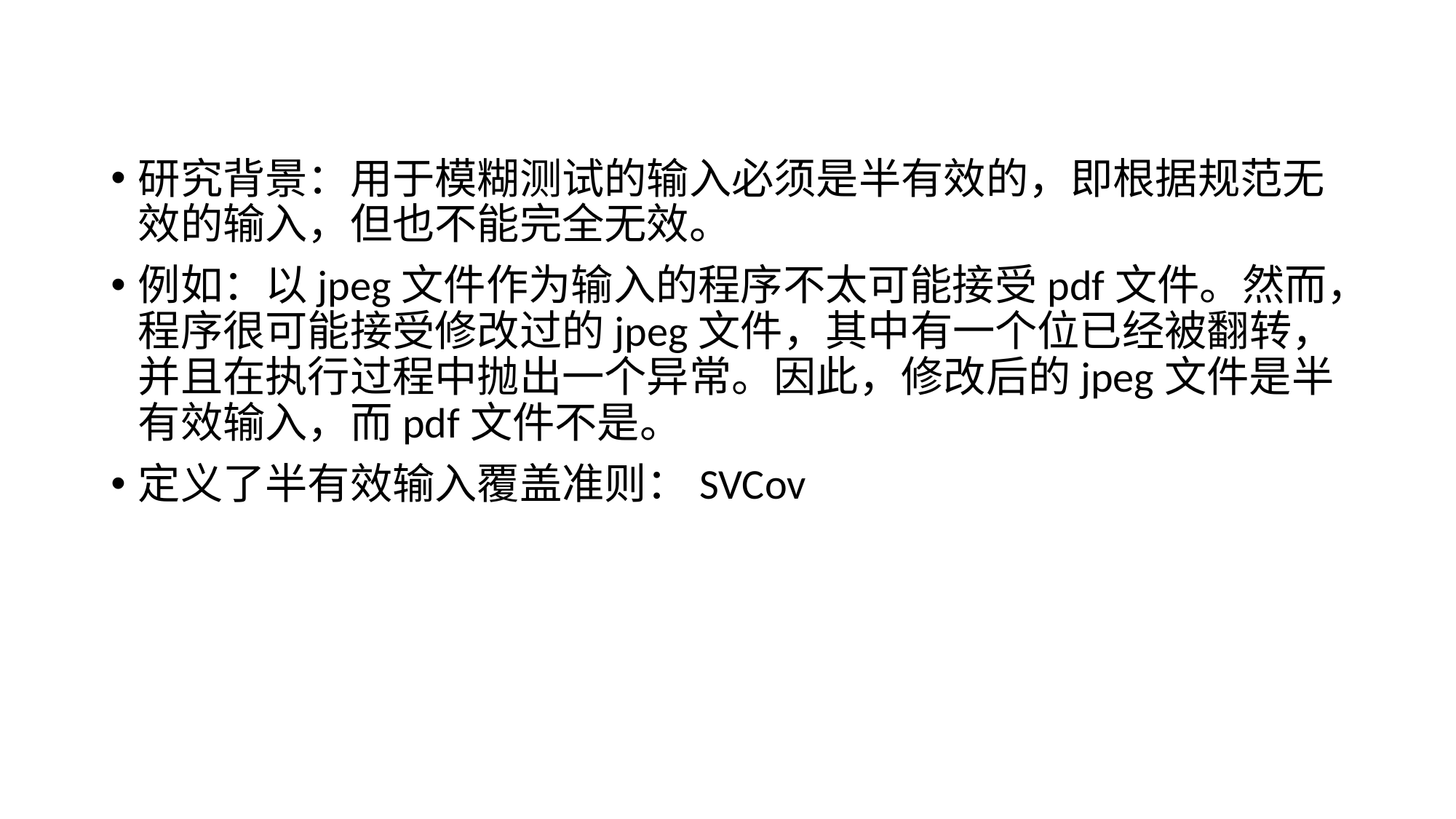

研究背景：用于模糊测试的输入必须是半有效的，即根据规范无效的输入，但也不能完全无效。
例如：以jpeg文件作为输入的程序不太可能接受pdf文件。然而，程序很可能接受修改过的jpeg文件，其中有一个位已经被翻转，并且在执行过程中抛出一个异常。因此，修改后的jpeg文件是半有效输入，而pdf文件不是。
定义了半有效输入覆盖准则：SVCov